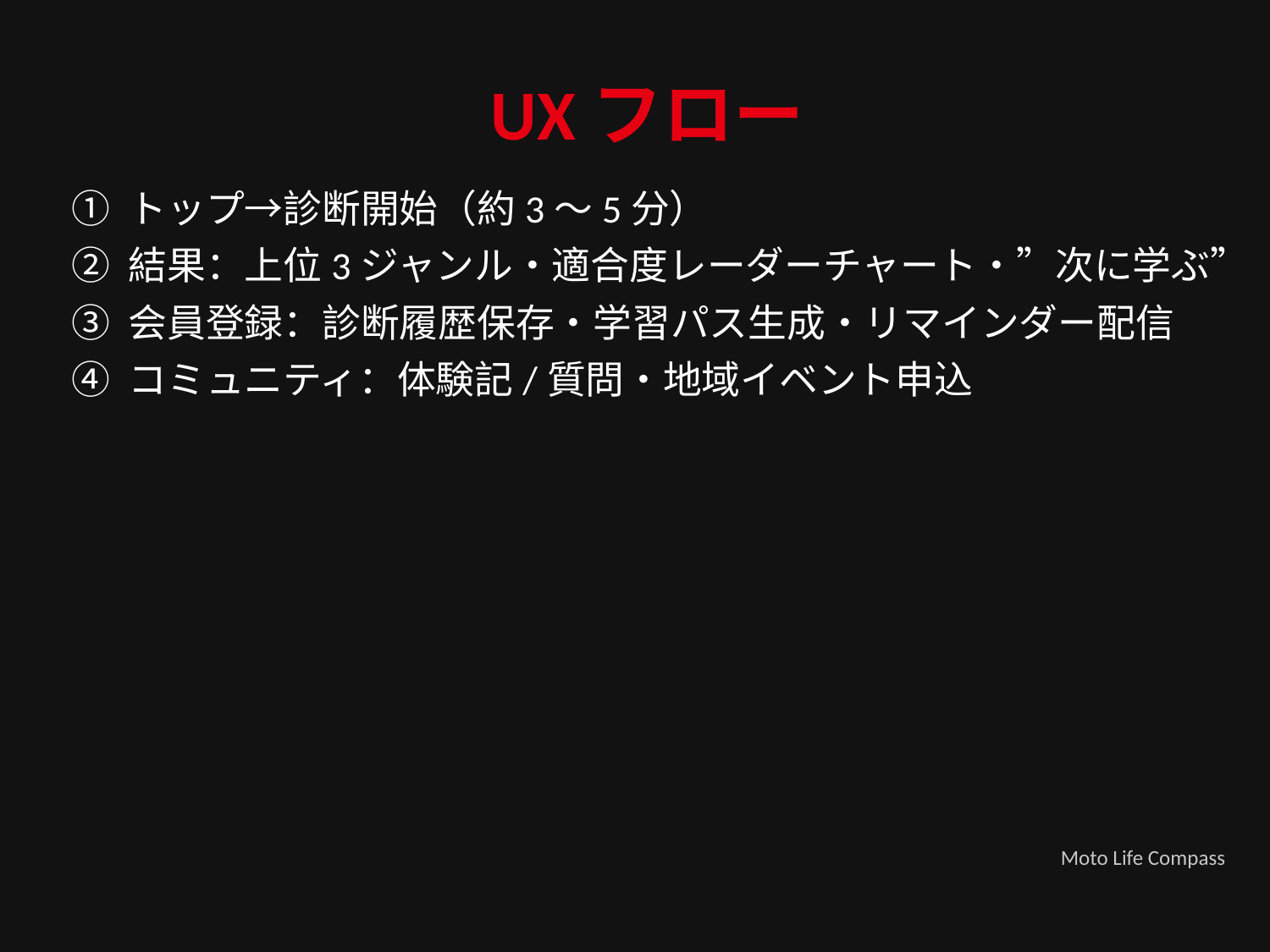

UXフロー
① トップ→診断開始（約3〜5分）
② 結果：上位3ジャンル・適合度レーダーチャート・”次に学ぶ”
③ 会員登録：診断履歴保存・学習パス生成・リマインダー配信
④ コミュニティ：体験記/質問・地域イベント申込
Moto Life Compass